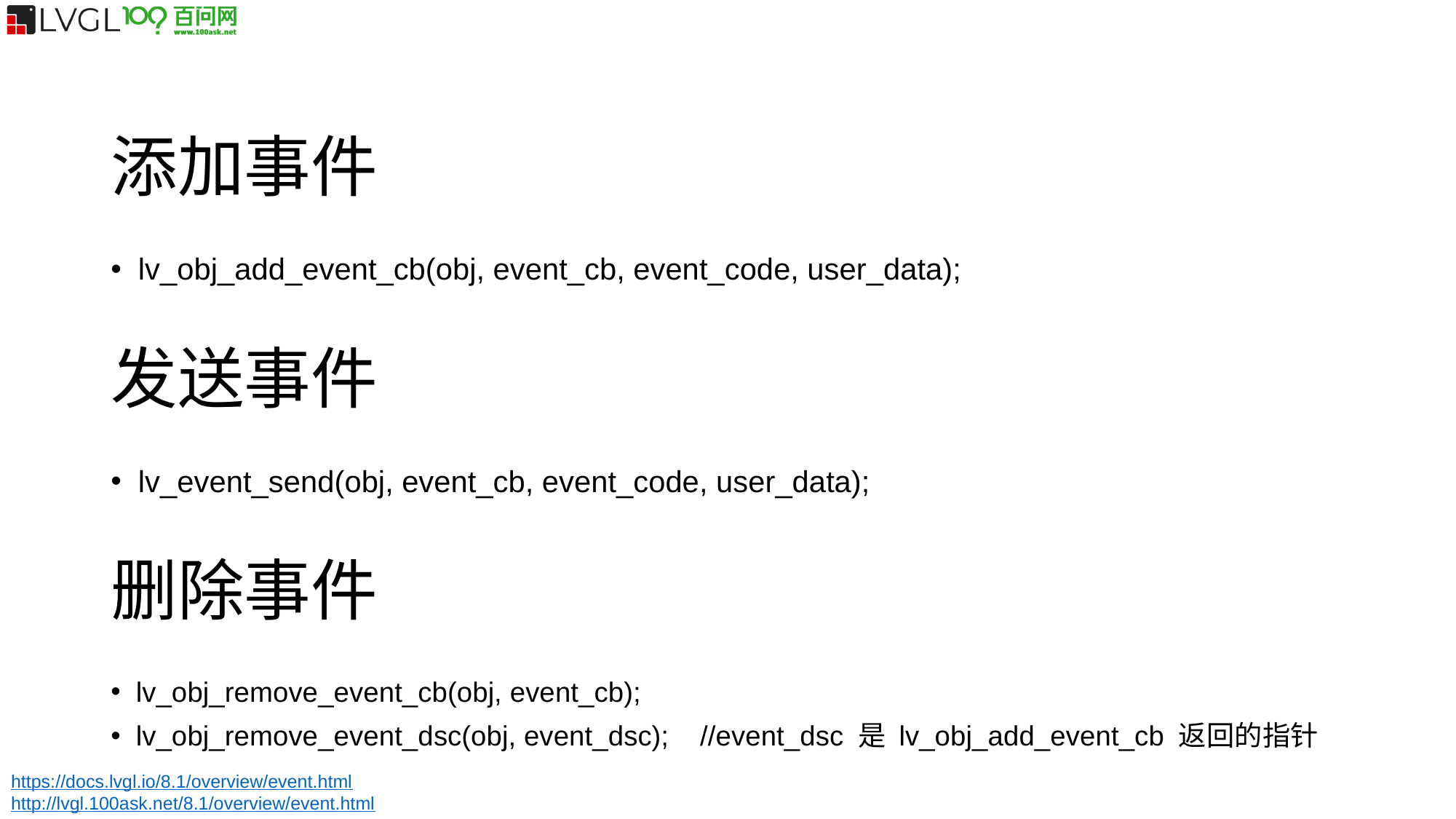

添加事件
lv_obj_add_event_cb(obj, event_cb, event_code, user_data);
发送事件
lv_event_send(obj, event_cb, event_code, user_data);
删除事件
lv_obj_remove_event_cb(obj, event_cb);
lv_obj_remove_event_dsc(obj, event_dsc);    //event_dsc 是 lv_obj_add_event_cb 返回的指针
https://docs.lvgl.io/8.1/overview/event.html
http://lvgl.100ask.net/8.1/overview/event.html